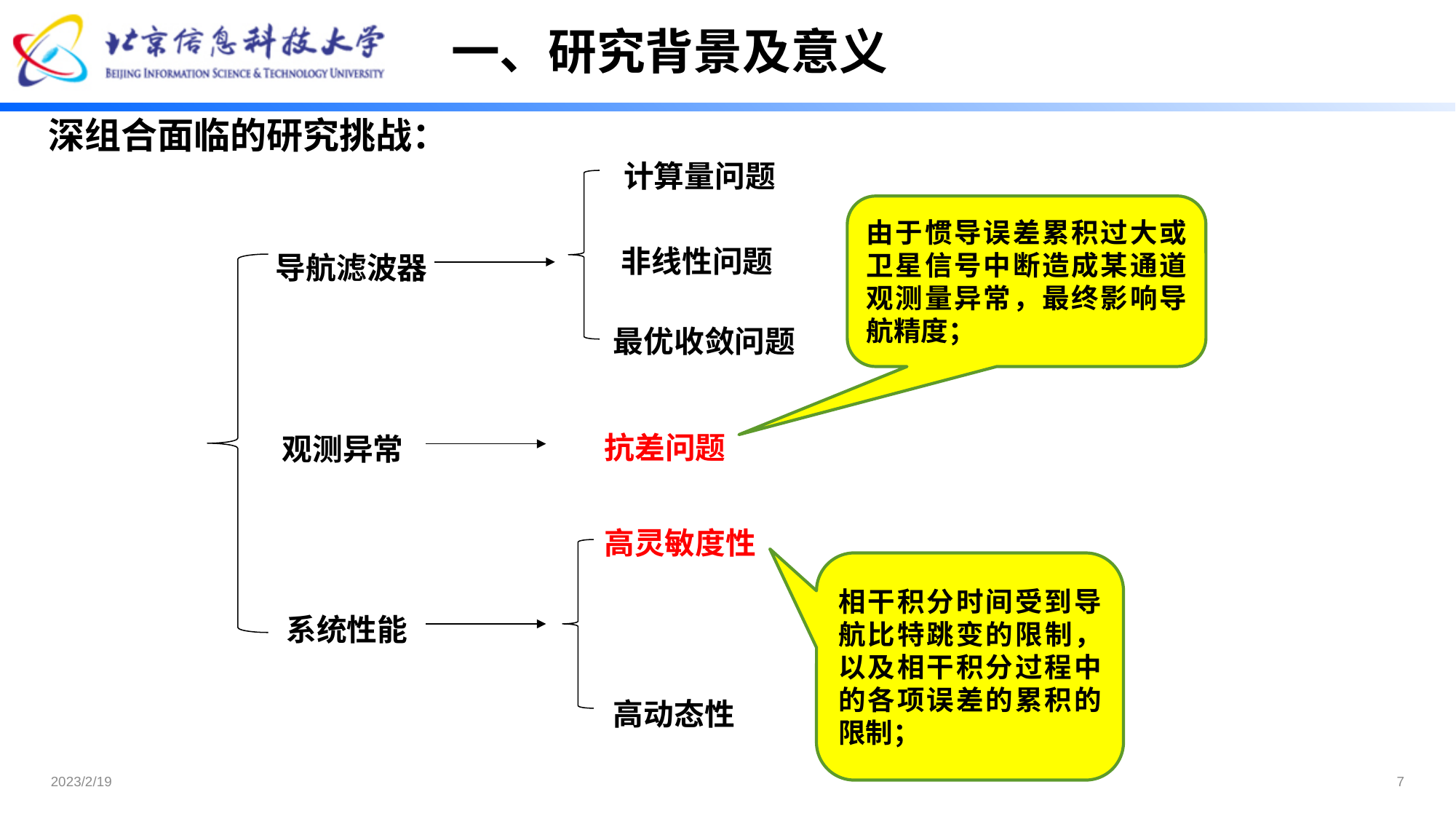

一、研究背景及意义
深组合面临的研究挑战：
计算量问题

由于惯导误差累积过大或卫星信号中断造成某通道观测量异常，最终影响导航精度；
非线性问题
导航滤波器

最优收敛问题
抗差问题
观测异常
高灵敏度性

相干积分时间受到导航比特跳变的限制，以及相干积分过程中的各项误差的累积的限制；
系统性能
高动态性
2023/2/19
7